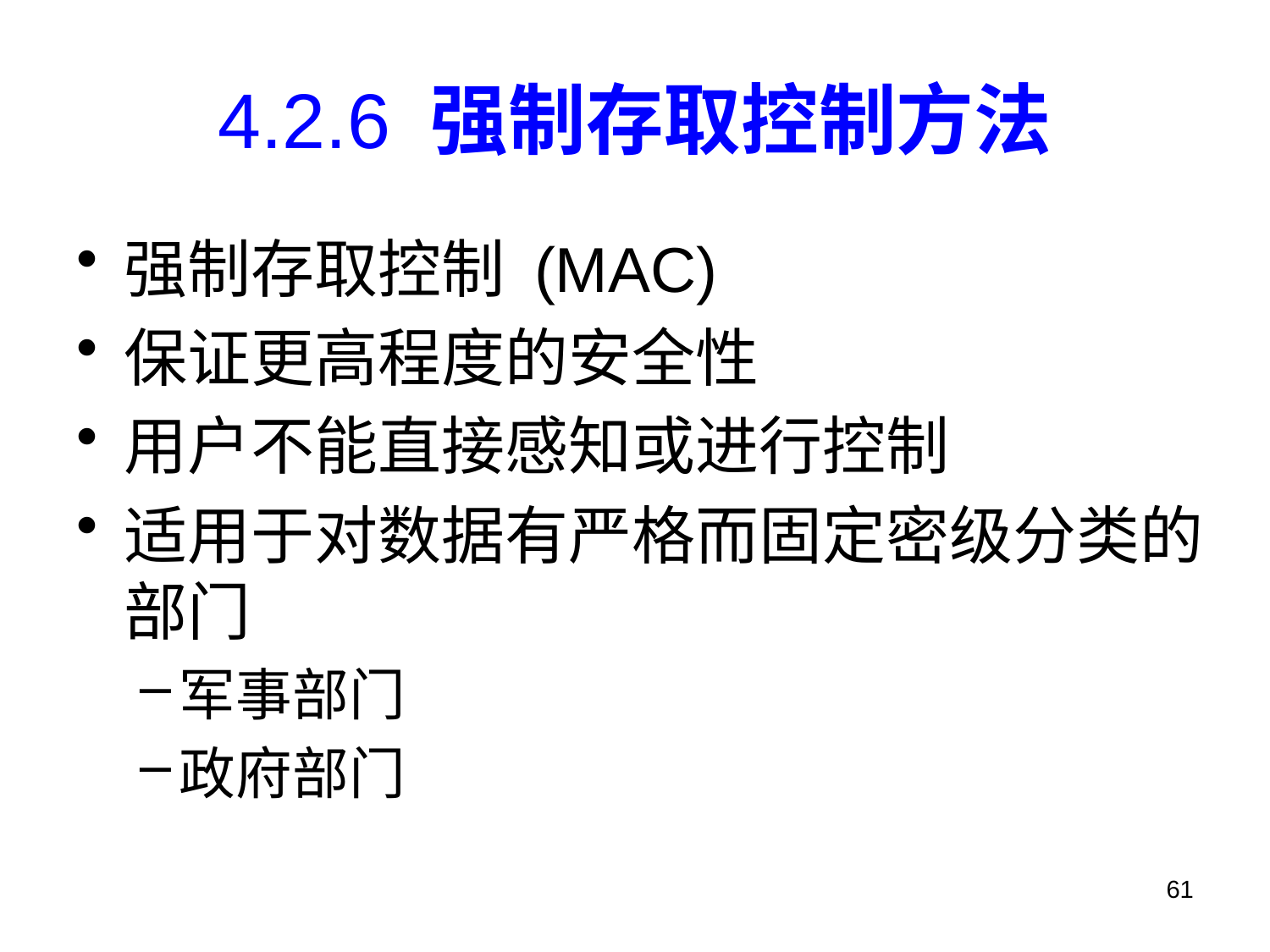

# 4.2.6 强制存取控制方法
强制存取控制 (MAC)
保证更高程度的安全性
用户不能直接感知或进行控制
适用于对数据有严格而固定密级分类的部门
军事部门
政府部门

61